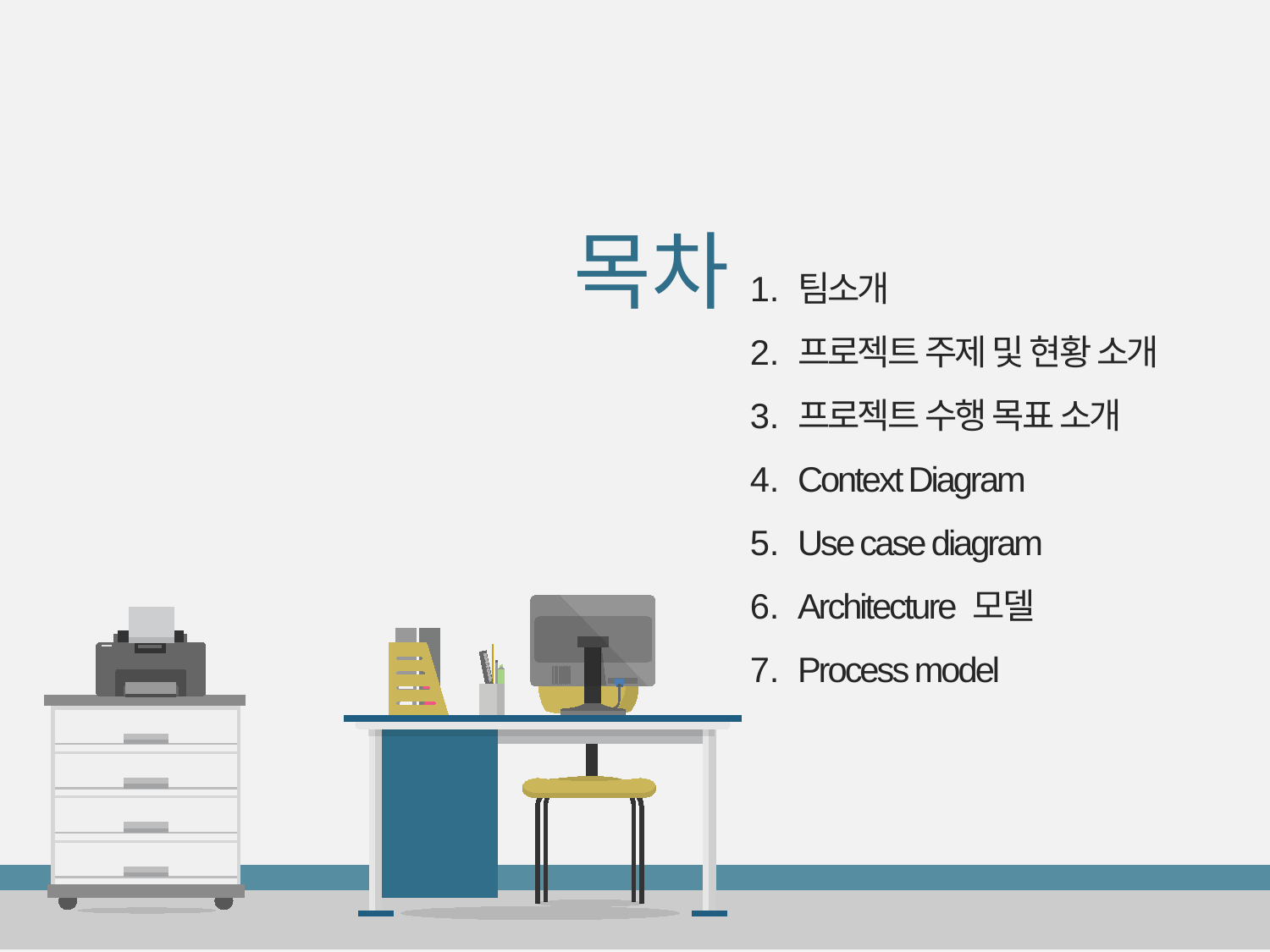

목차
팀소개
프로젝트 주제 및 현황 소개
프로젝트 수행 목표 소개
Context Diagram
Use case diagram
Architecture 모델
Process model